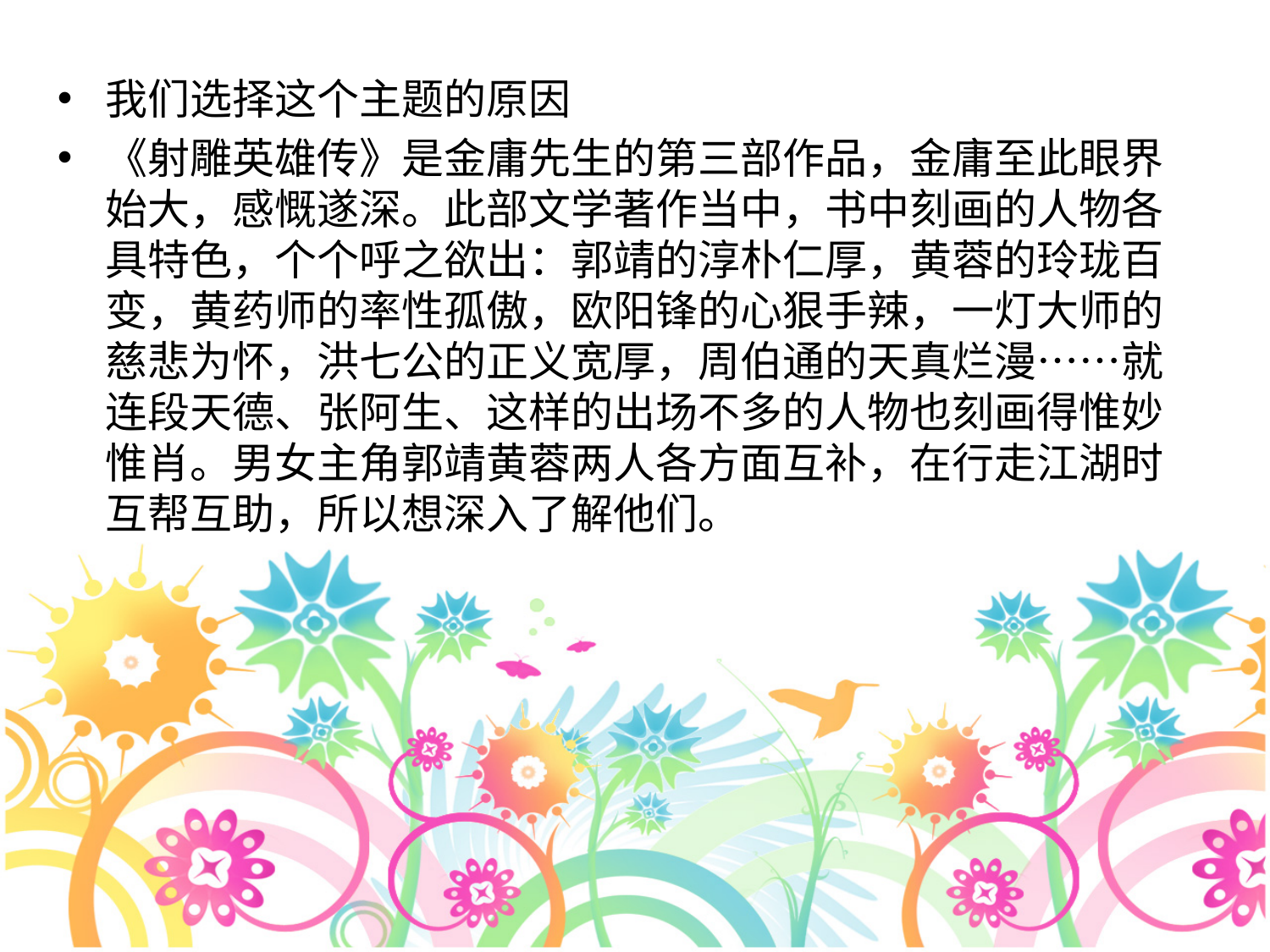

#
我们选择这个主题的原因
《射雕英雄传》是金庸先生的第三部作品，金庸至此眼界始大，感慨遂深。此部文学著作当中，书中刻画的人物各具特色，个个呼之欲出：郭靖的淳朴仁厚，黄蓉的玲珑百变，黄药师的率性孤傲，欧阳锋的心狠手辣，一灯大师的慈悲为怀，洪七公的正义宽厚，周伯通的天真烂漫……就连段天德、张阿生、这样的出场不多的人物也刻画得惟妙惟肖。男女主角郭靖黄蓉两人各方面互补，在行走江湖时互帮互助，所以想深入了解他们。